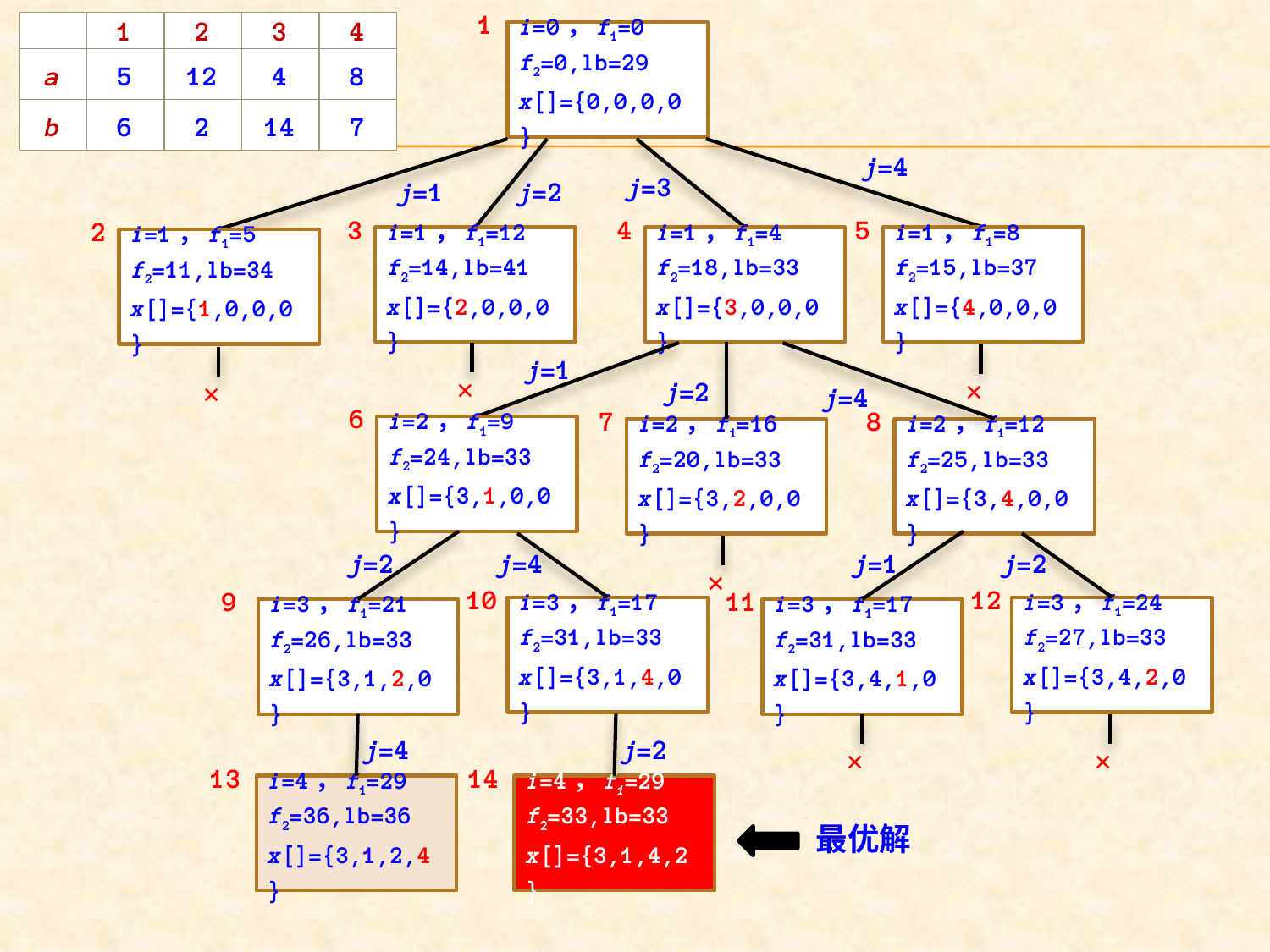

1
i=0，f1=0
f2=0,lb=29
x[]={0,0,0,0}
|  | 1 | 2 | 3 | 4 |
| --- | --- | --- | --- | --- |
| a | 5 | 12 | 4 | 8 |
| b | 6 | 2 | 14 | 7 |
j=4
j=3
j=1
j=2
3
4
5
2
i=1，f1=12
f2=14,lb=41
x[]={2,0,0,0}
i=1，f1=4
f2=18,lb=33
x[]={3,0,0,0}
i=1，f1=8
f2=15,lb=37
x[]={4,0,0,0}
i=1，f1=5
f2=11,lb=34
x[]={1,0,0,0}
j=1
j=2
j=4
6
7
8
i=2，f1=9
f2=24,lb=33
x[]={3,1,0,0}
i=2，f1=16
f2=20,lb=33
x[]={3,2,0,0}
i=2，f1=12
f2=25,lb=33
x[]={3,4,0,0}
×
×
×
j=2
j=4
10
9
i=3，f1=17
f2=31,lb=33
x[]={3,1,4,0}
i=3，f1=21
f2=26,lb=33
x[]={3,1,2,0}
j=1
j=2
12
11
i=3，f1=24
f2=27,lb=33
x[]={3,4,2,0}
i=3，f1=17
f2=31,lb=33
x[]={3,4,1,0}
×
j=4
13
i=4，f1=29
f2=36,lb=36
x[]={3,1,2,4}
j=2
14
i=4，f1=29
f2=33,lb=33
x[]={3,1,4,2}
×
×
最优解